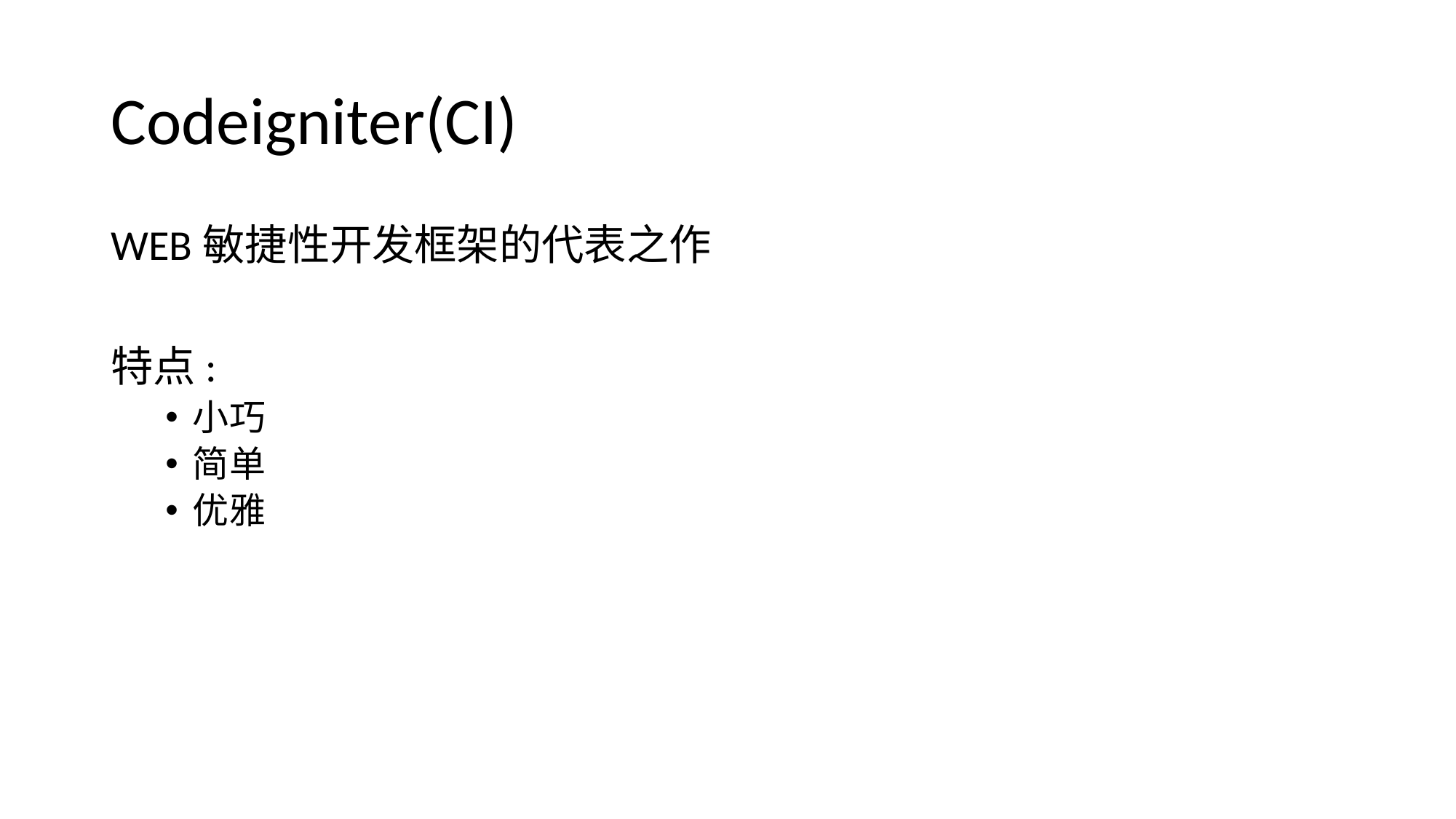

# Codeigniter(CI)
WEB敏捷性开发框架的代表之作

特点:
小巧
简单
优雅